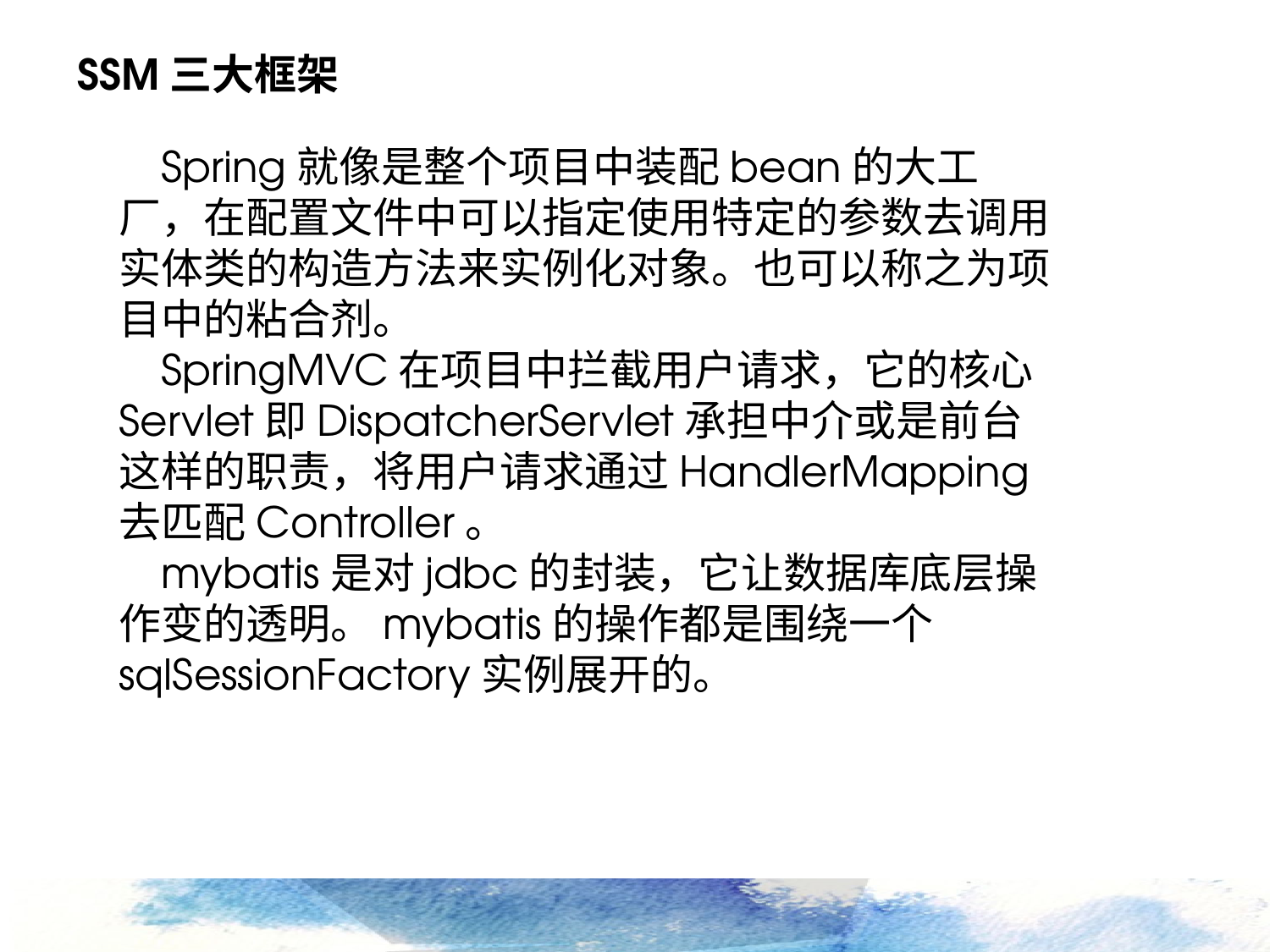

SSM三大框架
Spring就像是整个项目中装配bean的大工厂，在配置文件中可以指定使用特定的参数去调用实体类的构造方法来实例化对象。也可以称之为项目中的粘合剂。
SpringMVC在项目中拦截用户请求，它的核心Servlet即DispatcherServlet承担中介或是前台这样的职责，将用户请求通过HandlerMapping去匹配Controller。
mybatis是对jdbc的封装，它让数据库底层操作变的透明。mybatis的操作都是围绕一个sqlSessionFactory实例展开的。